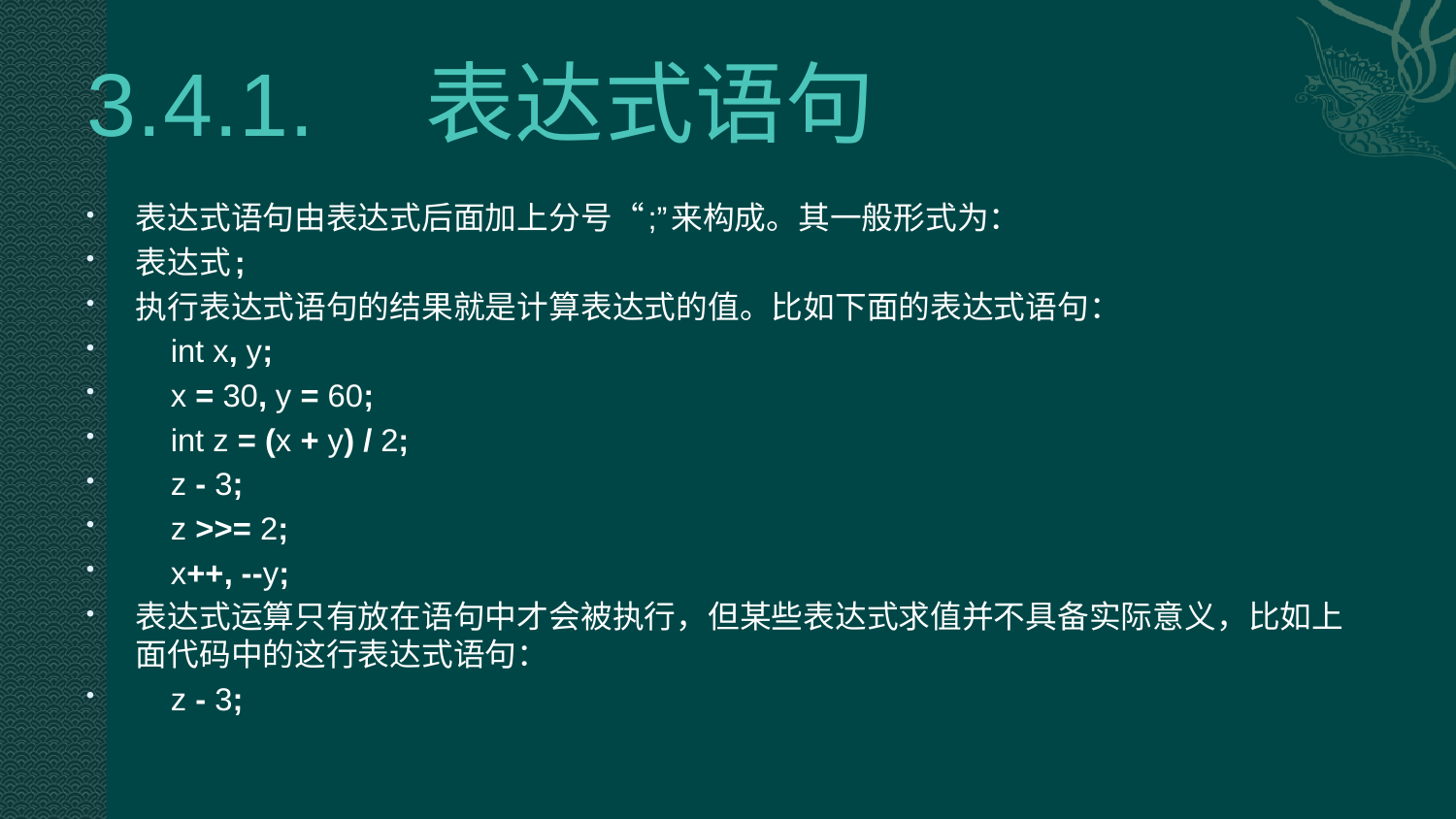

# 3.4.1.	 表达式语句
表达式语句由表达式后面加上分号“;”来构成。其一般形式为：
表达式;
执行表达式语句的结果就是计算表达式的值。比如下面的表达式语句：
    int x, y;
    x = 30, y = 60;
    int z = (x + y) / 2;
    z - 3;
    z >>= 2;
    x++, --y;
表达式运算只有放在语句中才会被执行，但某些表达式求值并不具备实际意义，比如上面代码中的这行表达式语句：
    z - 3;